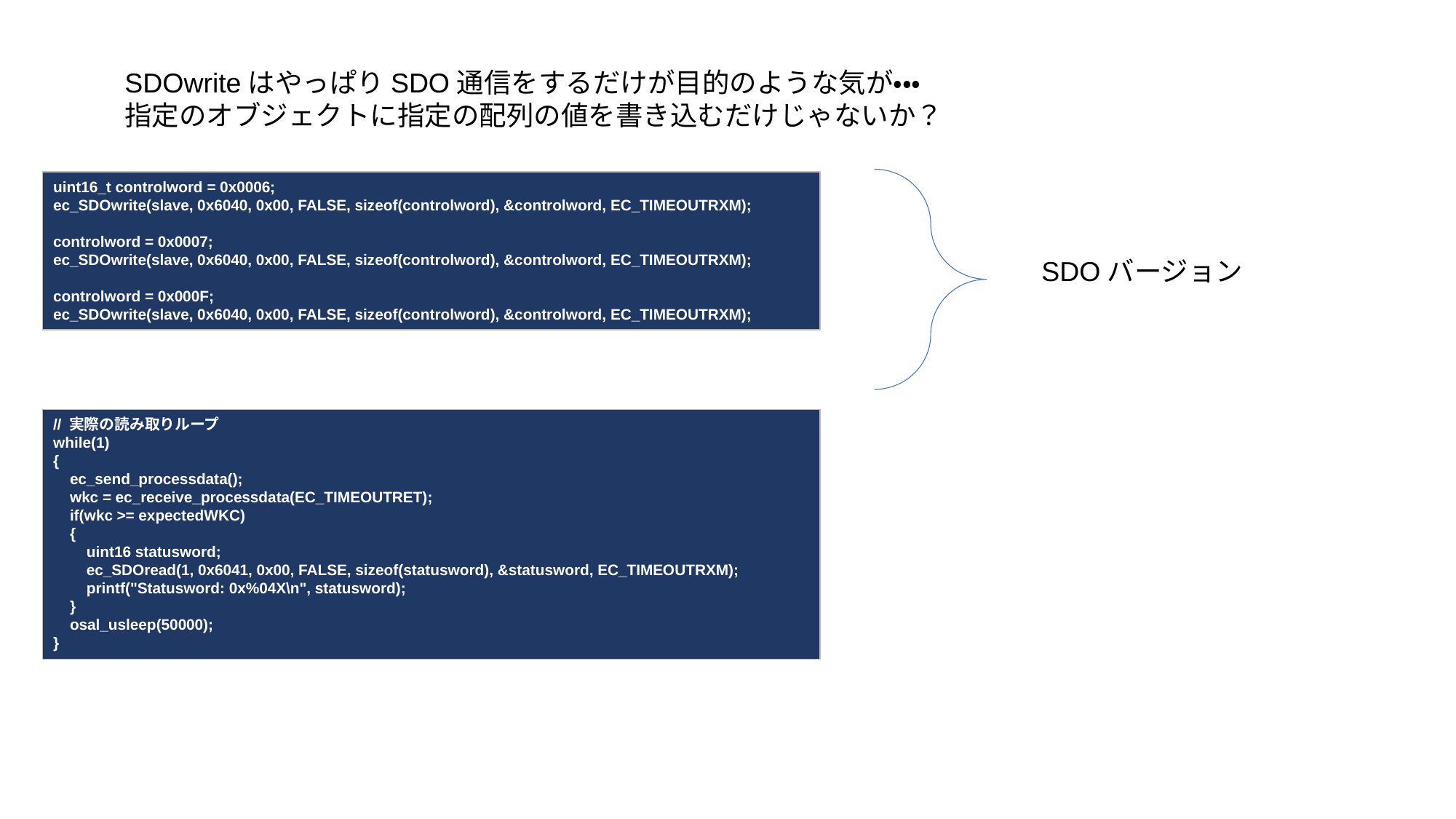

SDOwriteはやっぱりSDO通信をするだけが目的のような気が・・・
指定のオブジェクトに指定の配列の値を書き込むだけじゃないか？

uint16_t controlword = 0x0006;
ec_SDOwrite(slave, 0x6040, 0x00, FALSE, sizeof(controlword), &controlword, EC_TIMEOUTRXM);

controlword = 0x0007;
ec_SDOwrite(slave, 0x6040, 0x00, FALSE, sizeof(controlword), &controlword, EC_TIMEOUTRXM);

controlword = 0x000F;
ec_SDOwrite(slave, 0x6040, 0x00, FALSE, sizeof(controlword), &controlword, EC_TIMEOUTRXM);
SDOバージョン
// 実際の読み取りループ
while(1)
{
    ec_send_processdata();
    wkc = ec_receive_processdata(EC_TIMEOUTRET);
    if(wkc >= expectedWKC)
    {
        uint16 statusword;
        ec_SDOread(1, 0x6041, 0x00, FALSE, sizeof(statusword), &statusword, EC_TIMEOUTRXM);
        printf("Statusword: 0x%04X\n", statusword);
    }
    osal_usleep(50000);
}